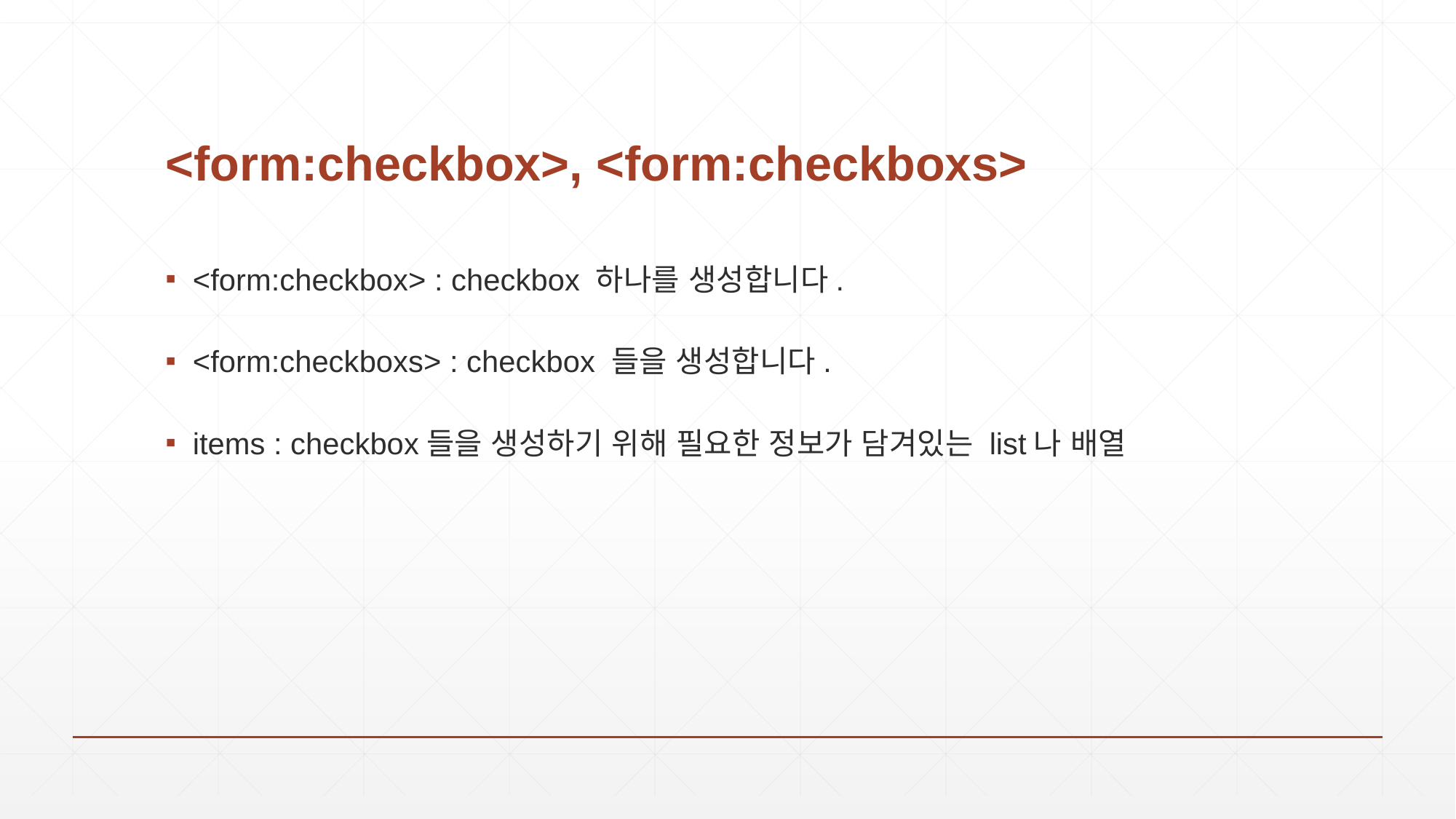

# <form:checkbox>, <form:checkboxs>
<form:checkbox> : checkbox 하나를 생성합니다.
<form:checkboxs> : checkbox 들을 생성합니다.
items : checkbox들을 생성하기 위해 필요한 정보가 담겨있는 list나 배열